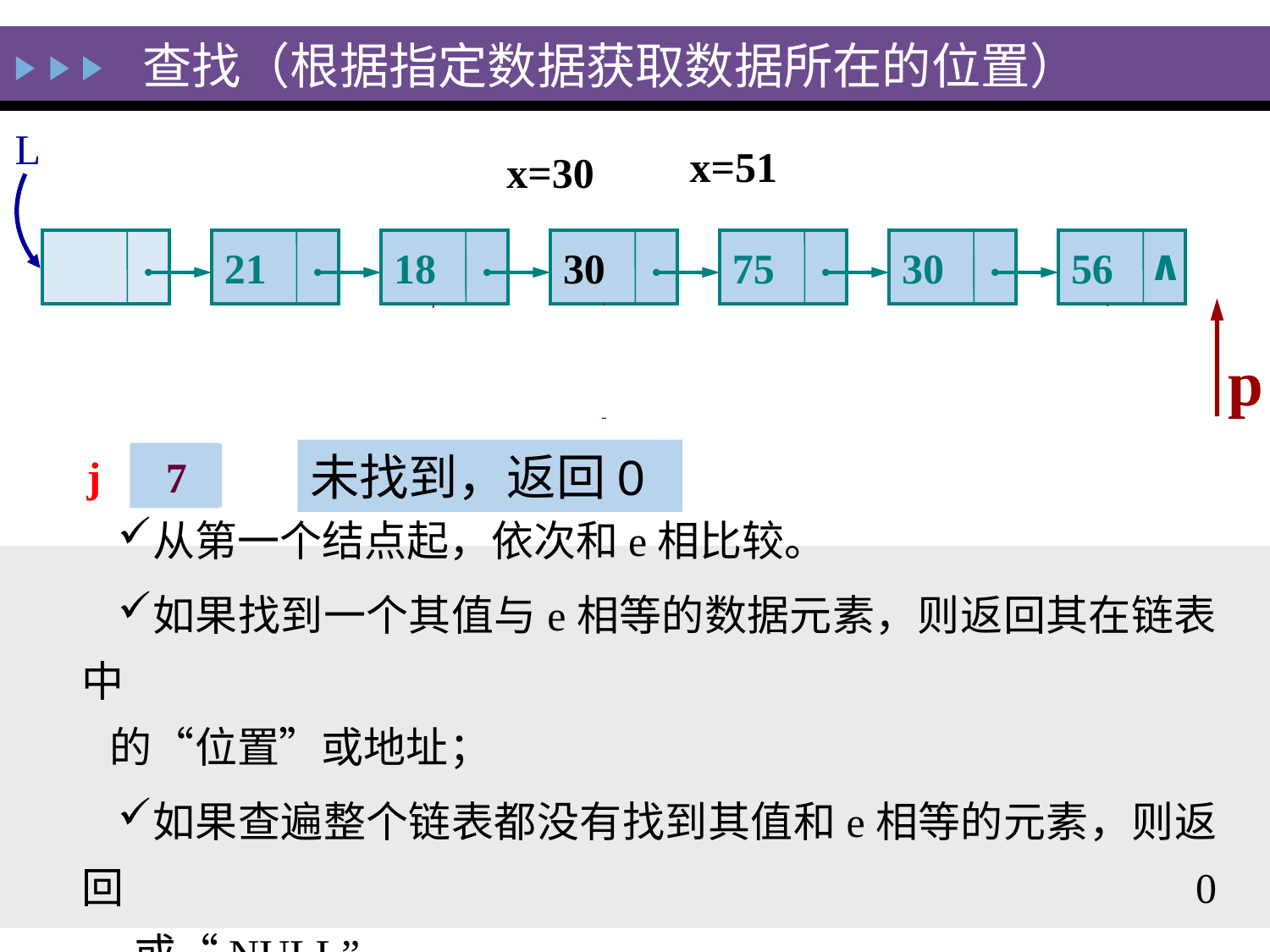

查找（根据指定数据获取数据所在的位置）
L

x=51
x=30
21

18

30

75

30

56

∧

p

p

p

p

p

p

找到，返回i
未找到，返回0
1
j
2
6
3
7
1

从第一个结点起，依次和e相比较。
如果找到一个其值与e相等的数据元素，则返回其在链表中
   的“位置”或地址；
如果查遍整个链表都没有找到其值和e相等的元素，则返回0
    或“NULL”。